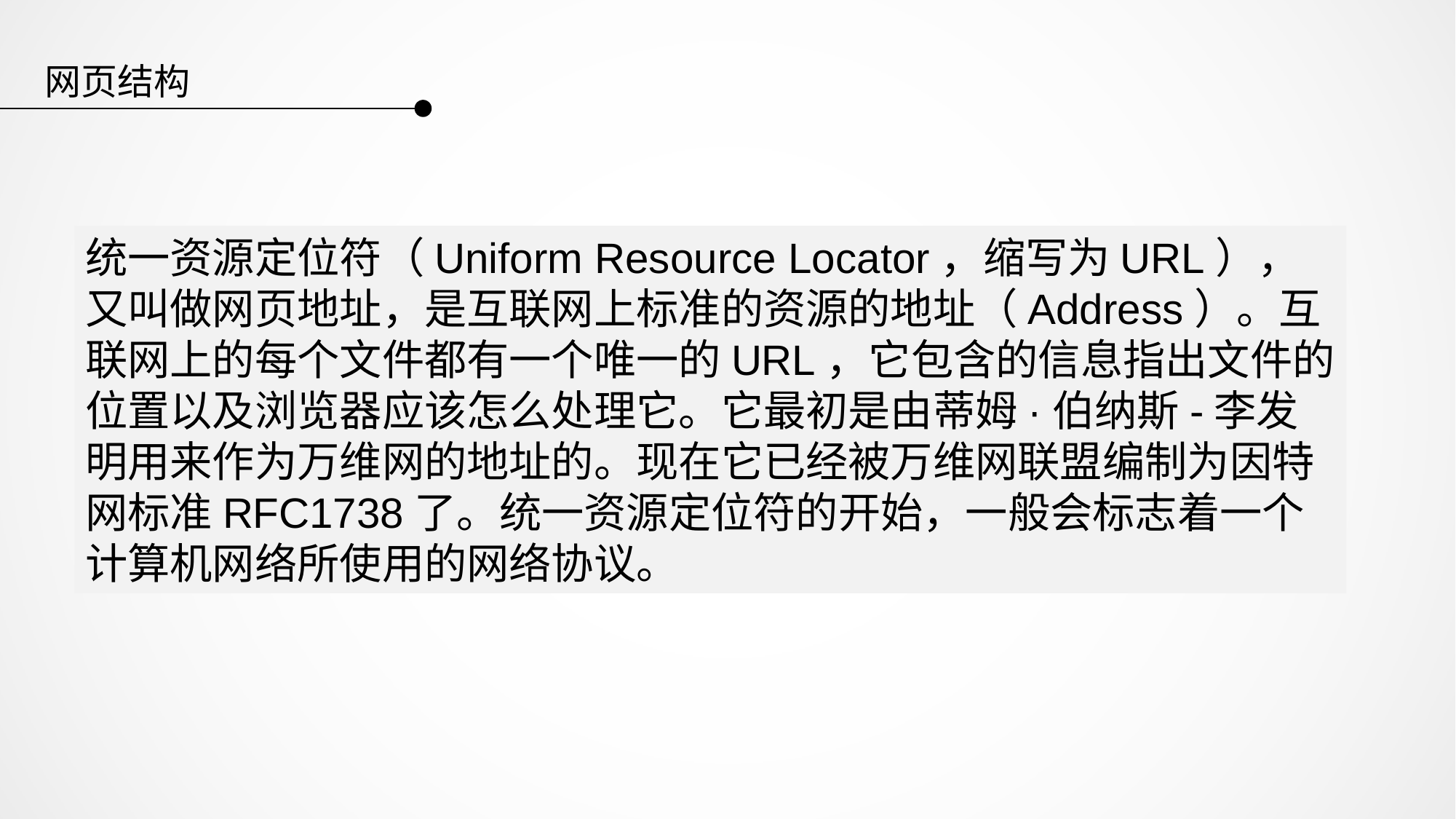

网页结构

统一资源定位符（Uniform Resource Locator，缩写为URL），又叫做网页地址，是互联网上标准的资源的地址（Address）。互联网上的每个文件都有一个唯一的URL，它包含的信息指出文件的位置以及浏览器应该怎么处理它。它最初是由蒂姆·伯纳斯-李发明用来作为万维网的地址的。现在它已经被万维网联盟编制为因特网标准RFC1738了。统一资源定位符的开始，一般会标志着一个计算机网络所使用的网络协议。